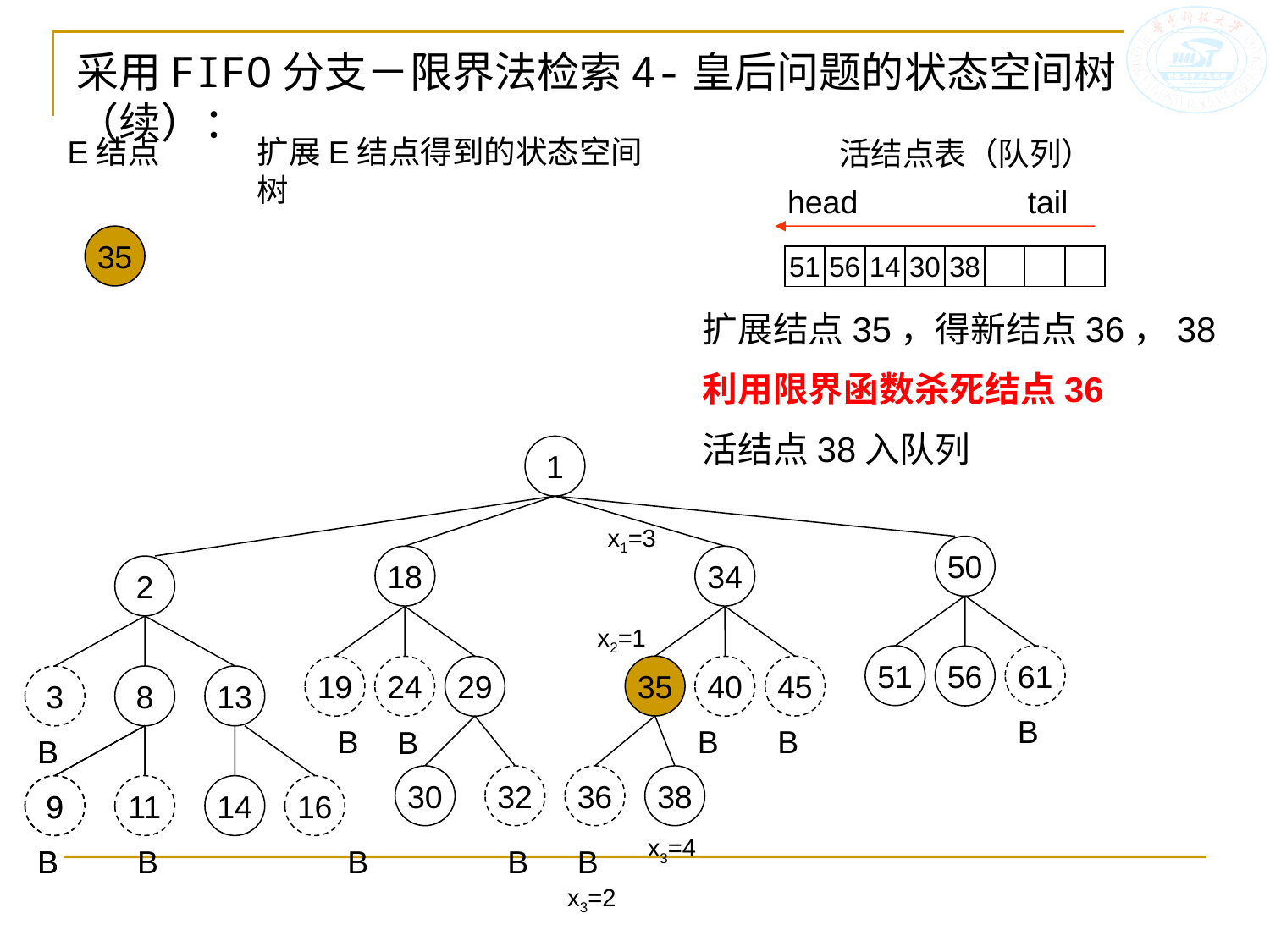

# 采用FIFO分支－限界法检索4-皇后问题的状态空间树（续）：
E结点
扩展E结点得到的状态空间树
活结点表（队列）
head
tail
35

51
56
14
30
38

扩展结点35，得新结点36，38
利用限界函数杀死结点36
活结点38入队列
1

x1=3
50
18
34
2

x2=1
51
61
56
35
45
19
24
29
40
3
8
13
B
B

B
B
B

B
B

30
32
36
38
9
9
11
14
16
x3=4
B
B
B
B
B
B
x3=2